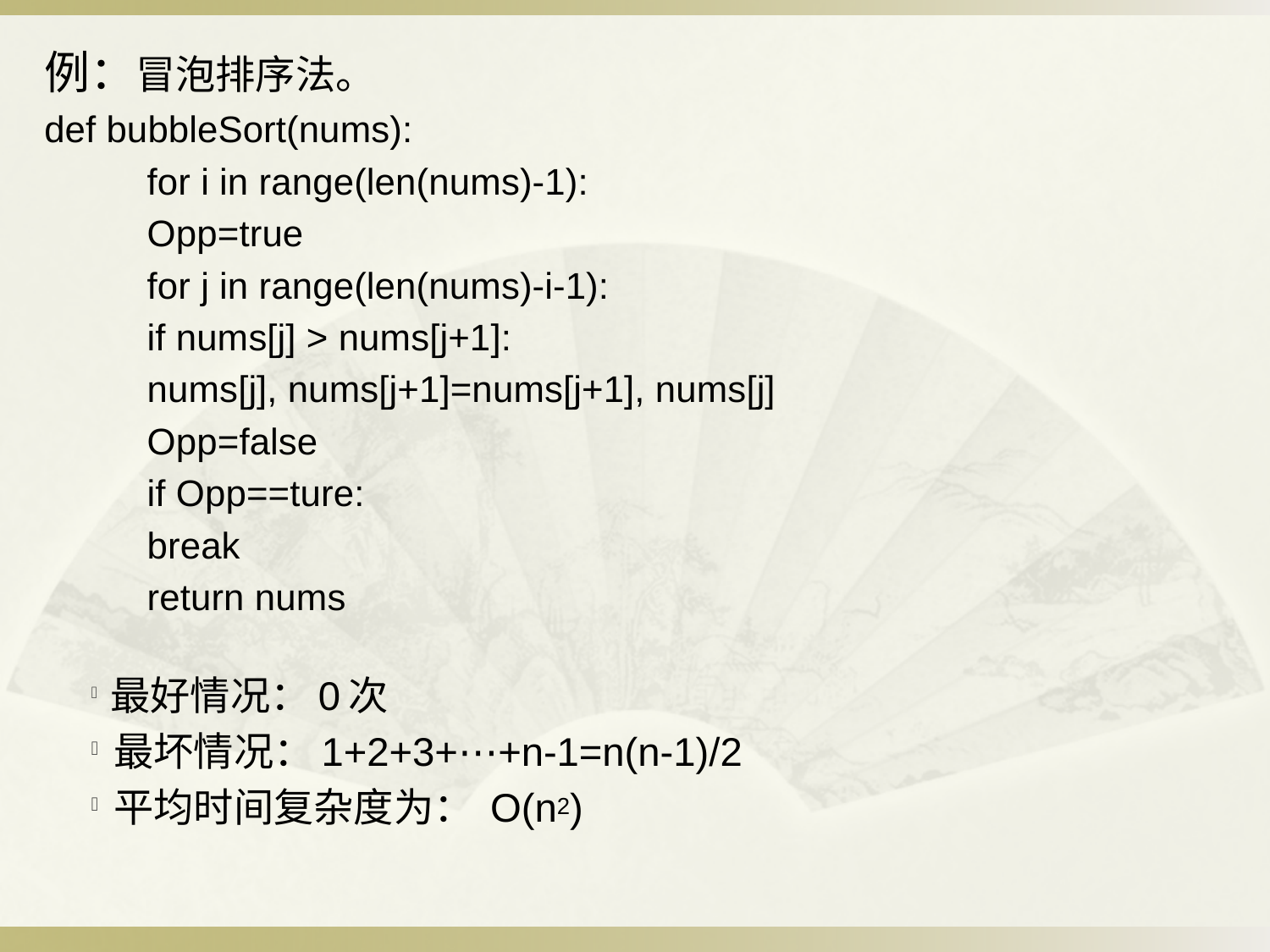

# 例：冒泡排序法。
def bubbleSort(nums):
	for i in range(len(nums)-1):
		Opp=true
		for j in range(len(nums)-i-1):
			if nums[j] > nums[j+1]:
				nums[j], nums[j+1]=nums[j+1], nums[j]
				Opp=false
		if Opp==ture:
			break
	return nums
 最好情况：0次
 最坏情况：1+2+3+⋯+n-1=n(n-1)/2
 平均时间复杂度为： O(n2)